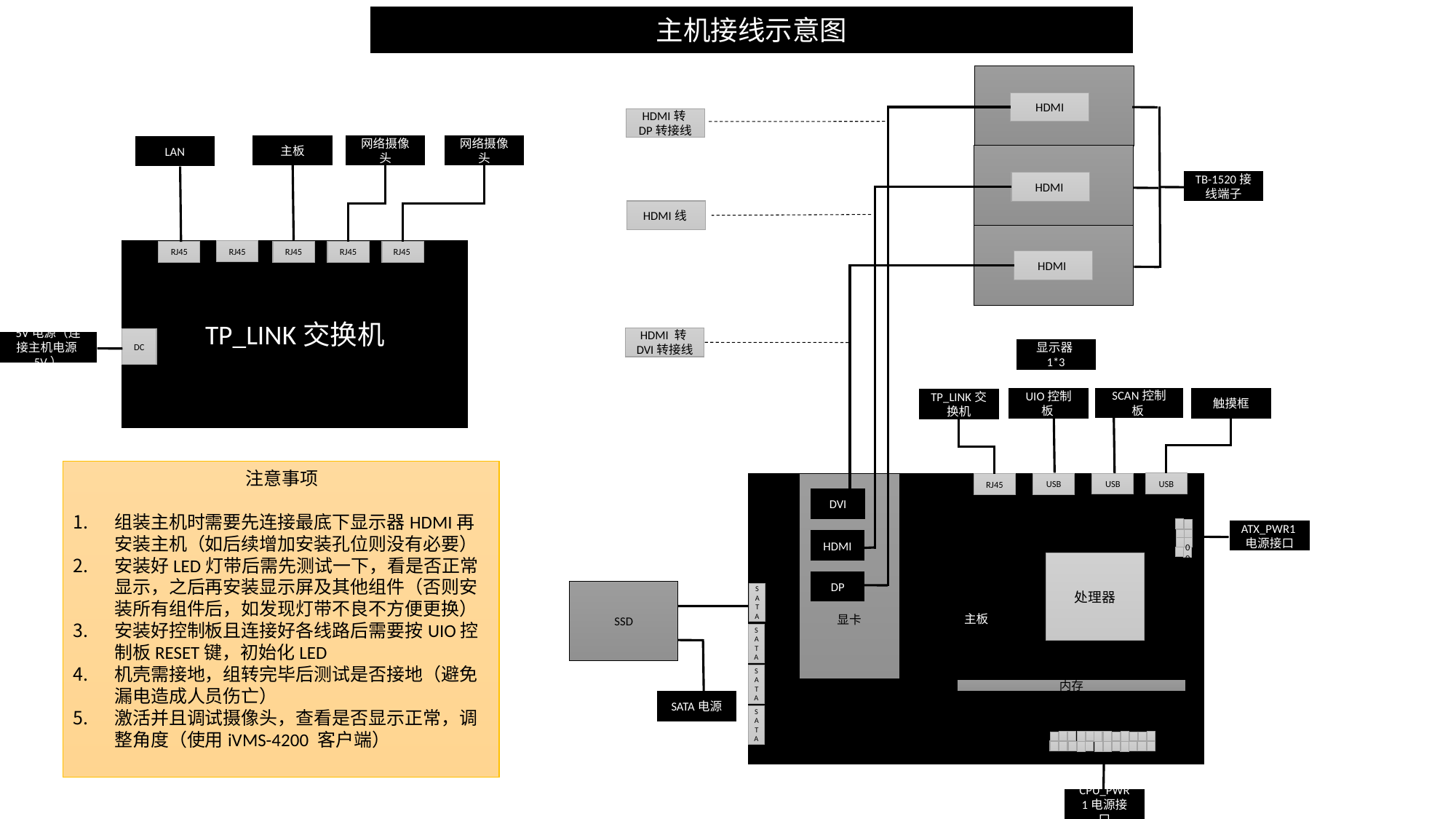

主机接线示意图

HDMI
HDMI转DP转接线
主板
网络摄像头
网络摄像头
LAN

TB-1520接线端子
HDMI
HDMI线

RJ45
TP_LINK交换机
RJ45
RJ45
RJ45
RJ45
HDMI
HDMI 转DVI转接线
DC
5V电源（连接主机电源5V）
显示器1*3
SCAN控制板
触摸框
UIO控制板
TP_LINK交换机
                                          注意事项

组装主机时需要先连接最底下显示器HDMI再安装主机（如后续增加安装孔位则没有必要）
安装好LED灯带后需先测试一下，看是否正常显示，之后再安装显示屏及其他组件（否则安装所有组件后，如发现灯带不良不方便更换）
安装好控制板且连接好各线路后需要按UIO控制板RESET键，初始化LED
机壳需接地，组转完毕后测试是否接地（避免漏电造成人员伤亡）
激活并且调试摄像头，查看是否显示正常，调整角度（使用iVMS-4200 客户端）

USB
USB

显卡
USB
RJ45
主板
DVI

ATX_PWR1电源接口

HDMI

00
处理器
DP
SSD
SATA
SATA
SATA
内存
SATA电源
SATA

CPU_PWR1电源接口